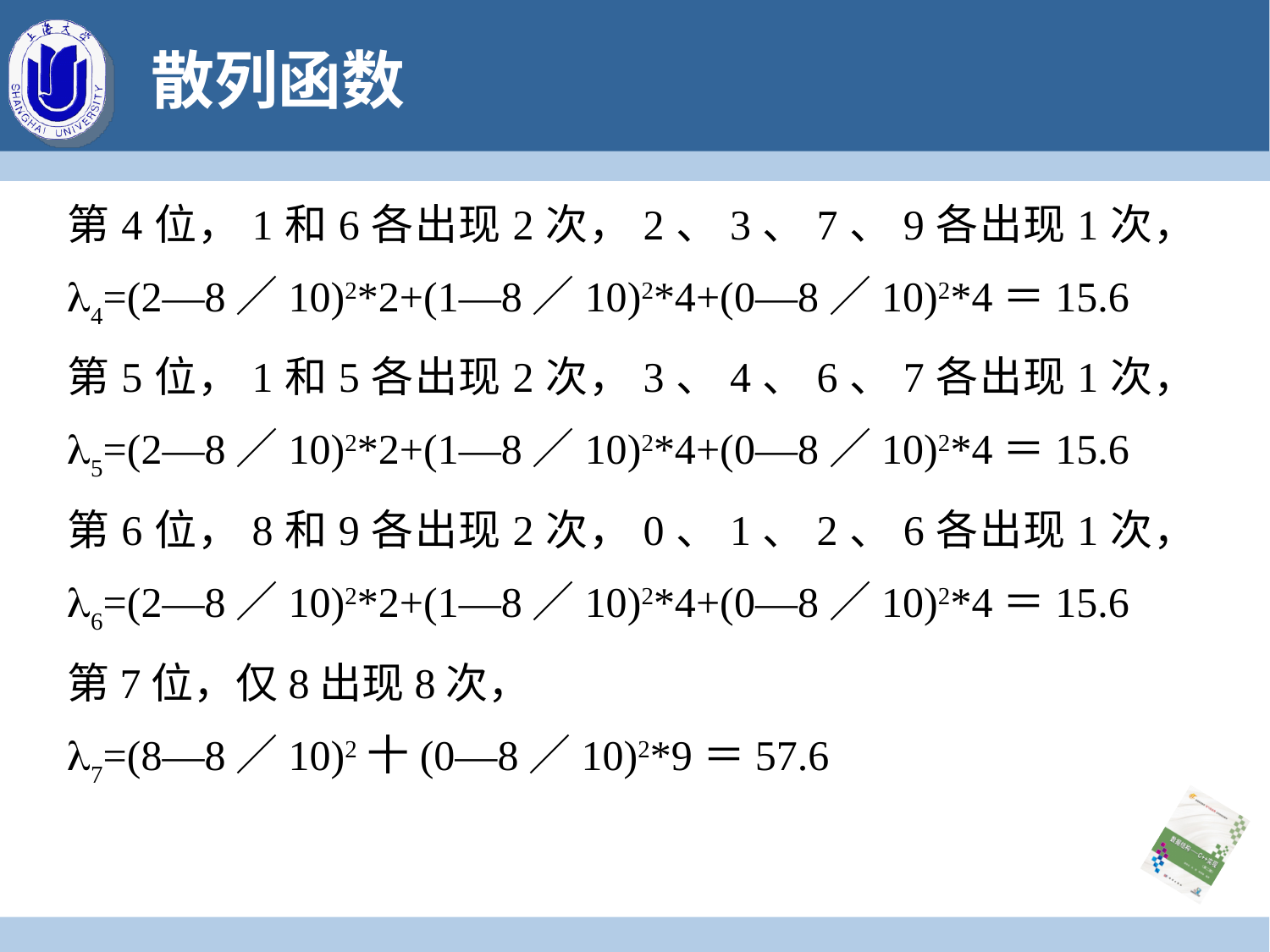

# 散列函数
第4位，1和6各出现2次，2、3、7、9各出现1次，
λ4=(2—8／10)2*2+(1—8／10)2*4+(0—8／10)2*4＝15.6
第5位，1和5各出现2次，3、4、6、7各出现1次，
λ5=(2—8／10)2*2+(1—8／10)2*4+(0—8／10)2*4＝15.6
第6位，8和9各出现2次，0、1、2、6各出现1次，
λ6=(2—8／10)2*2+(1—8／10)2*4+(0—8／10)2*4＝15.6
第7位，仅8出现8次，
λ7=(8—8／10)2十(0—8／10)2*9＝57.6